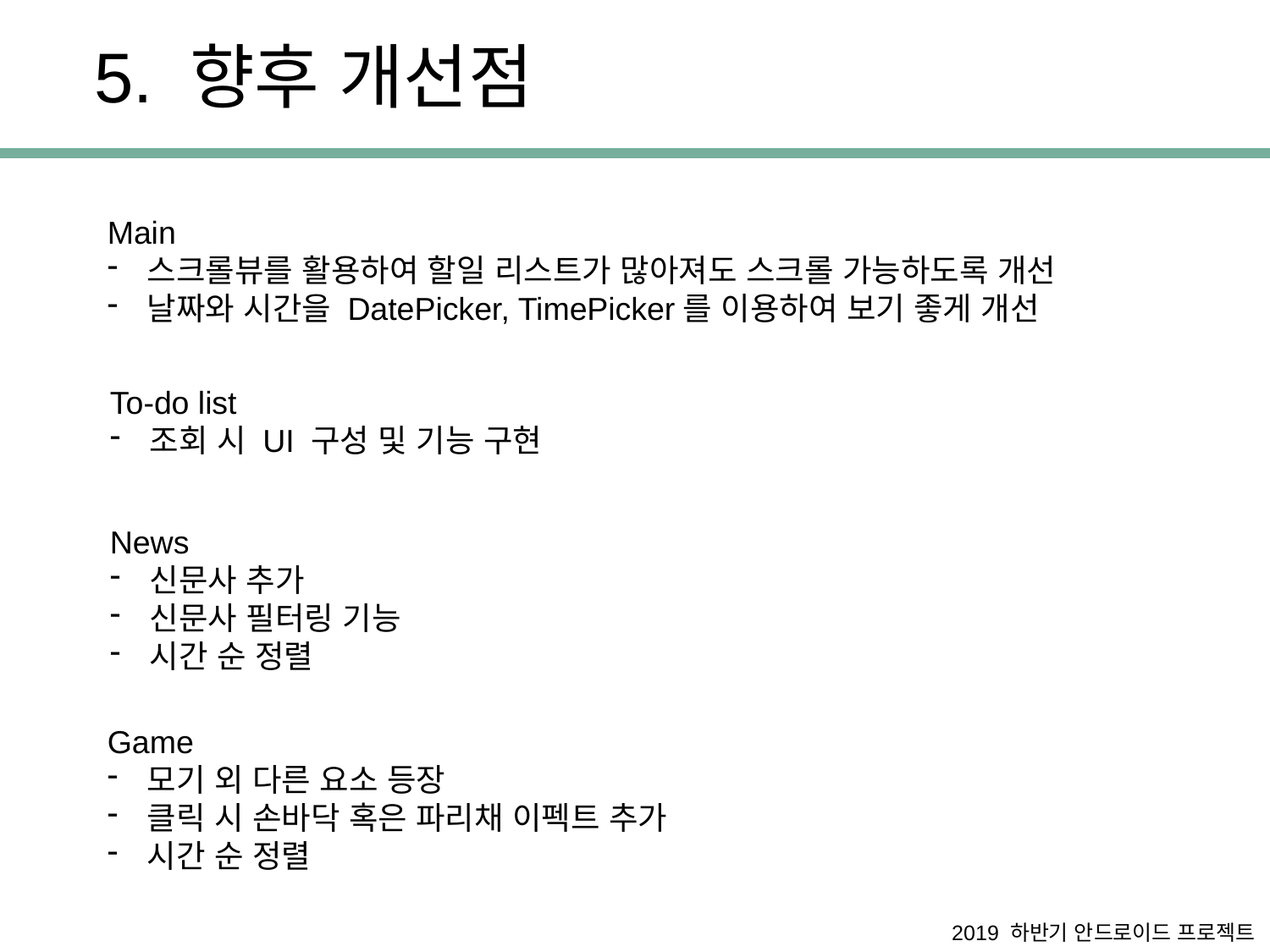

5. 향후 개선점

Main
스크롤뷰를 활용하여 할일 리스트가 많아져도 스크롤 가능하도록 개선
날짜와 시간을 DatePicker, TimePicker를 이용하여 보기 좋게 개선
To-do list
조회 시 UI 구성 및 기능 구현
News
신문사 추가
신문사 필터링 기능
시간 순 정렬
Game
모기 외 다른 요소 등장
클릭 시 손바닥 혹은 파리채 이펙트 추가
시간 순 정렬
2019 하반기 안드로이드 프로젝트